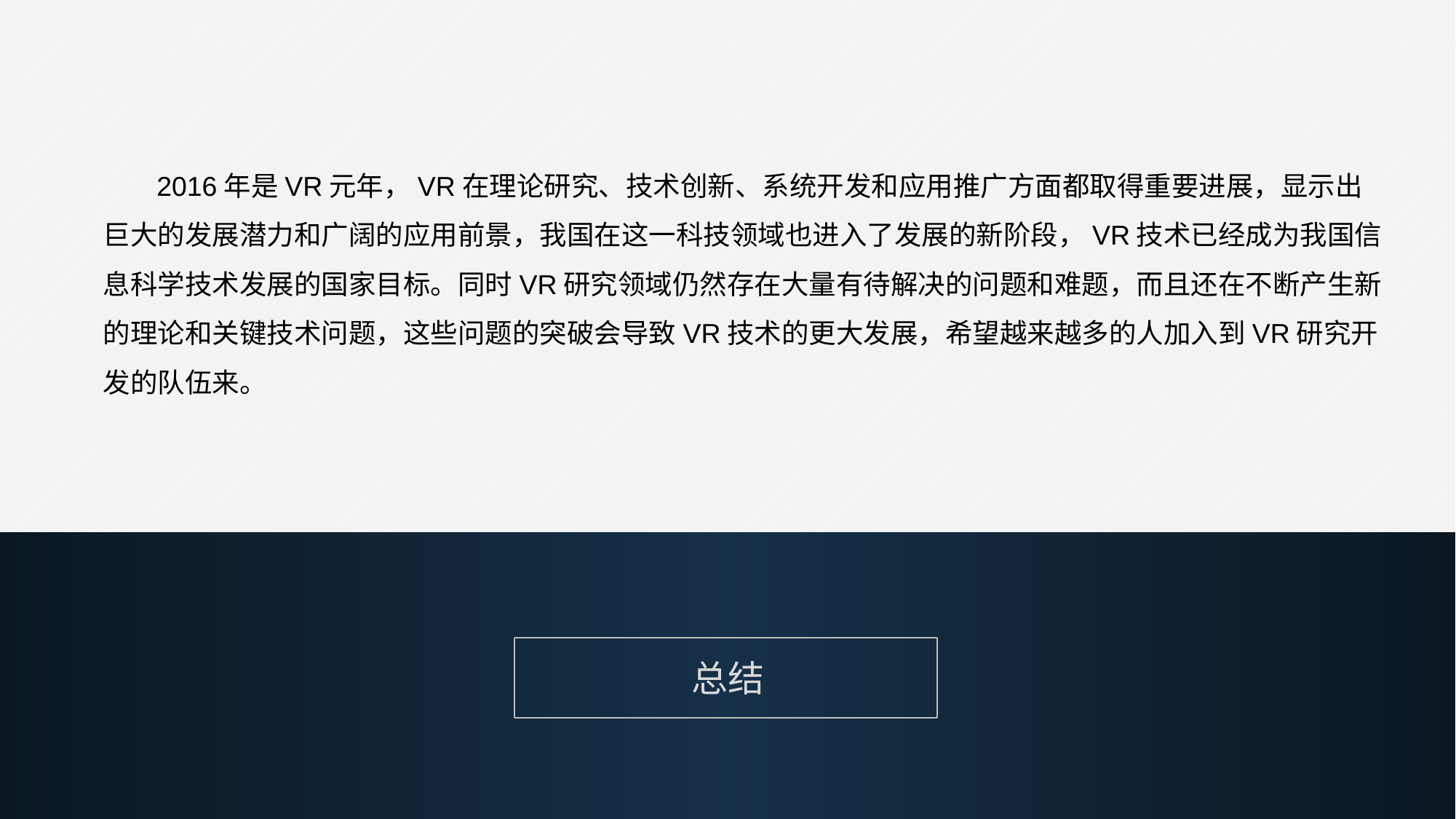

2016年是VR元年，VR在理论研究、技术创新、系统开发和应用推广方面都取得重要进展，显示出巨大的发展潜力和广阔的应用前景，我国在这一科技领域也进入了发展的新阶段，VR技术已经成为我国信息科学技术发展的国家目标。同时VR研究领域仍然存在大量有待解决的问题和难题，而且还在不断产生新的理论和关键技术问题，这些问题的突破会导致VR技术的更大发展，希望越来越多的人加入到VR研究开发的队伍来。

总结